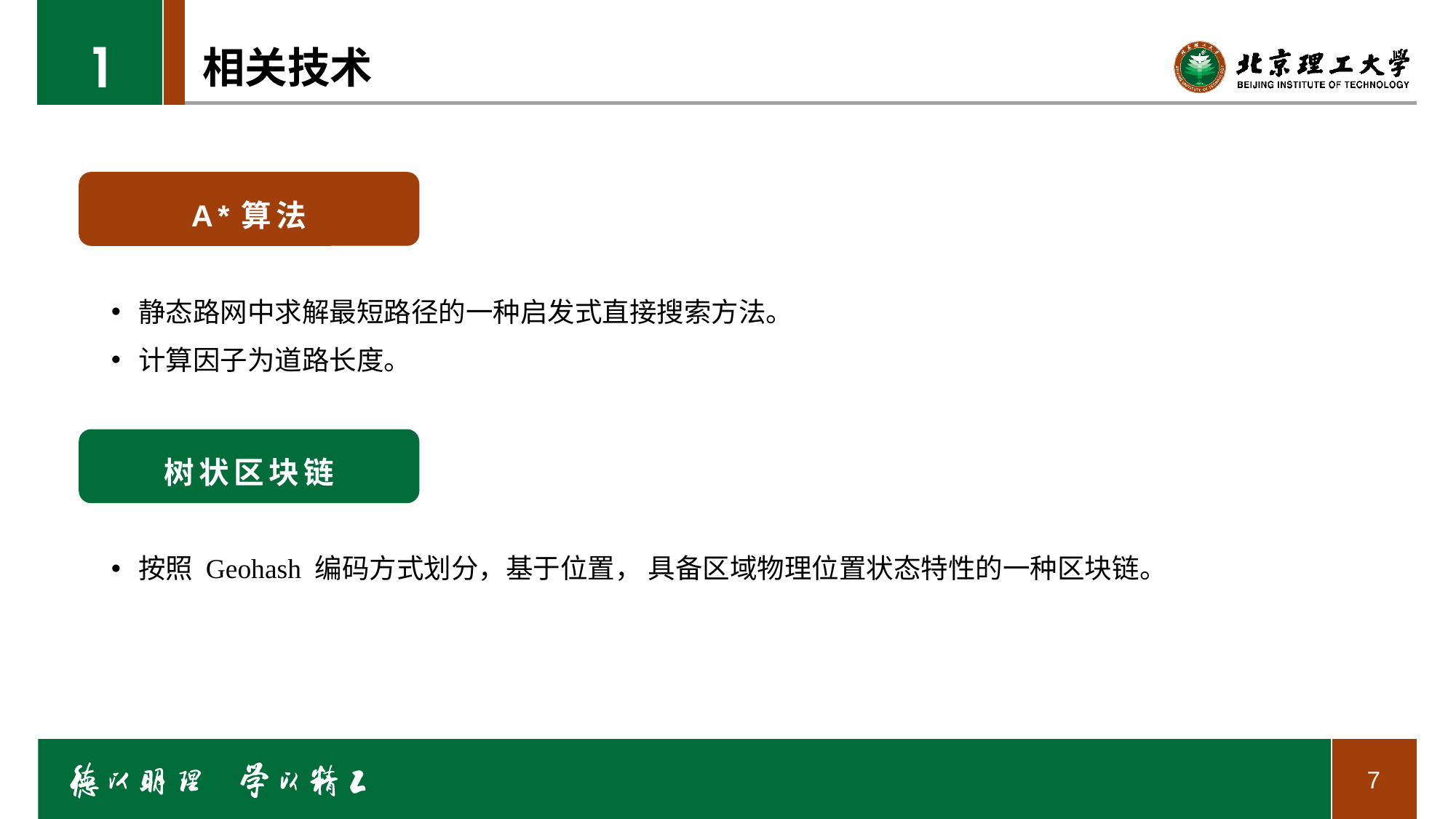

1
# 相关技术
A*算法
静态路网中求解最短路径的一种启发式直接搜索方法。
计算因子为道路长度。
树状区块链
按照 Geohash 编码方式划分，基于位置， 具备区域物理位置状态特性的一种区块链。